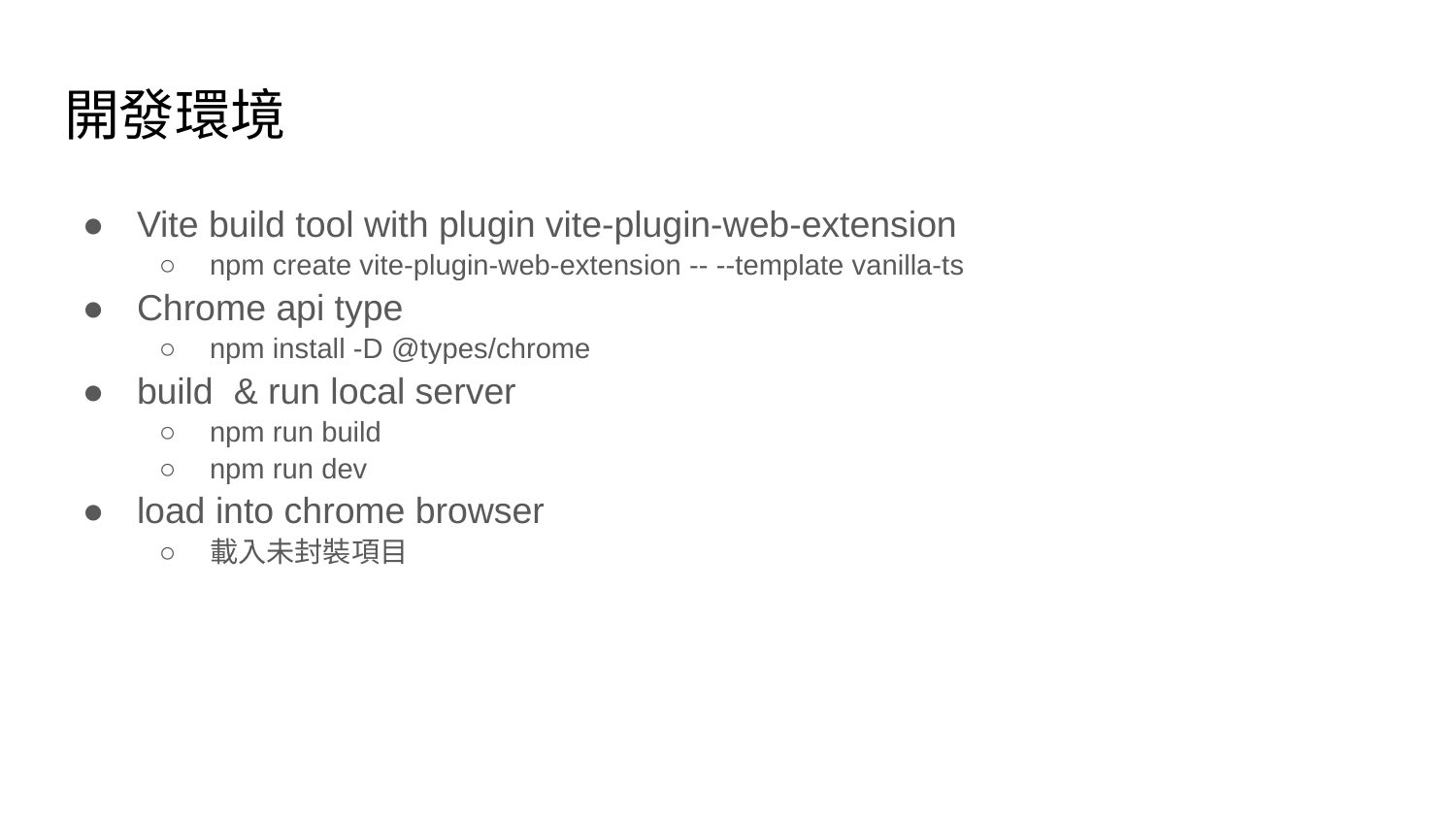

# 開發環境
Vite build tool with plugin vite-plugin-web-extension
npm create vite-plugin-web-extension -- --template vanilla-ts
Chrome api type
npm install -D @types/chrome
build  & run local server
npm run build
npm run dev
load into chrome browser
載入未封裝項目